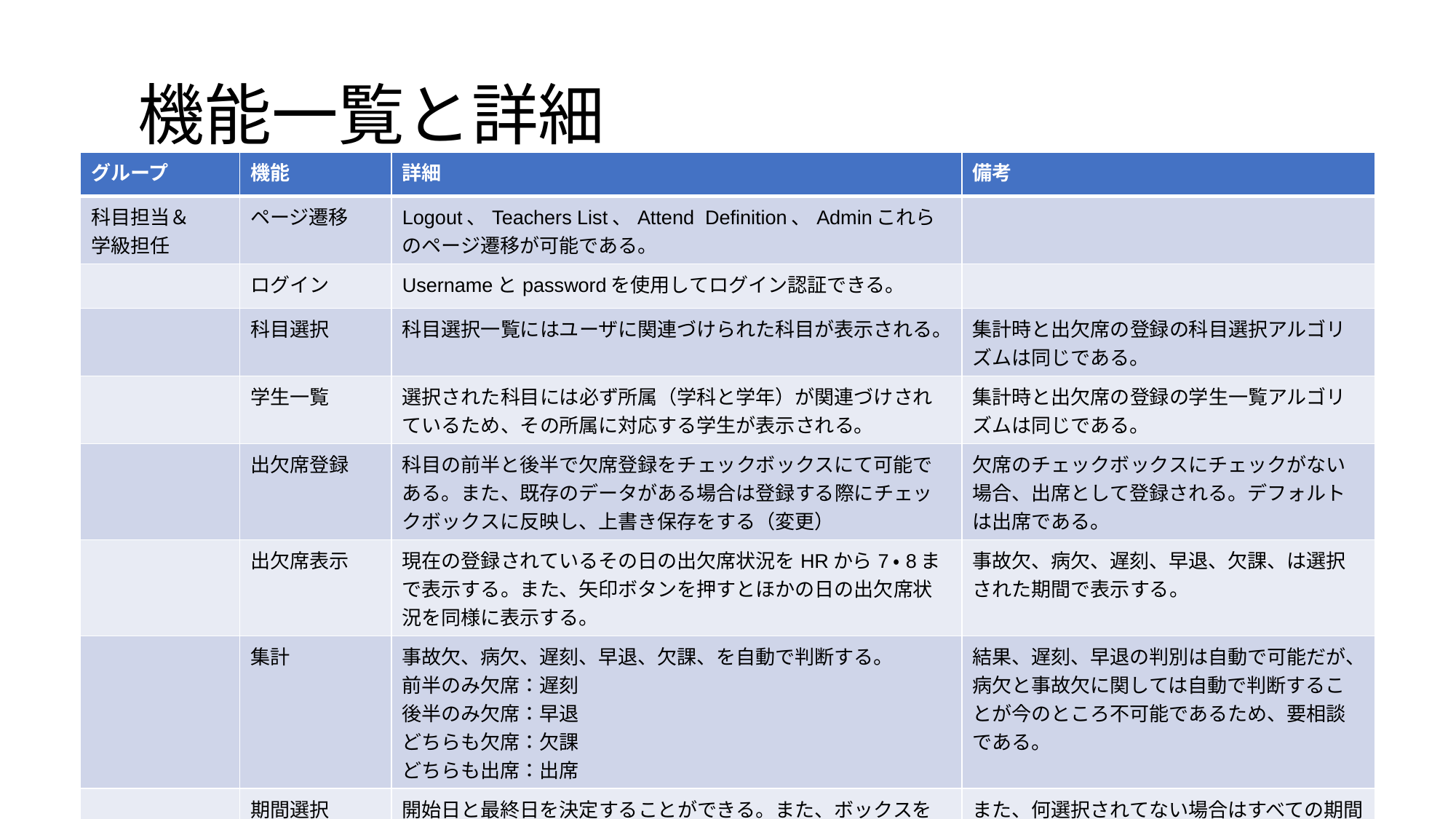

# 機能一覧と詳細
| グループ | 機能 | 詳細 | 備考 |
| --- | --- | --- | --- |
| 科目担当＆ 学級担任 | ページ遷移 | Logout、Teachers List、Attend Definition、Adminこれらのページ遷移が可能である。 |  |
|  | ログイン | Usernameとpasswordを使用してログイン認証できる。 |  |
|  | 科目選択 | 科目選択一覧にはユーザに関連づけられた科目が表示される。 | 集計時と出欠席の登録の科目選択アルゴリズムは同じである。 |
|  | 学生一覧 | 選択された科目には必ず所属（学科と学年）が関連づけされているため、その所属に対応する学生が表示される。 | 集計時と出欠席の登録の学生一覧アルゴリズムは同じである。 |
|  | 出欠席登録 | 科目の前半と後半で欠席登録をチェックボックスにて可能である。また、既存のデータがある場合は登録する際にチェックボックスに反映し、上書き保存をする（変更） | 欠席のチェックボックスにチェックがない場合、出席として登録される。デフォルトは出席である。 |
|  | 出欠席表示 | 現在の登録されているその日の出欠席状況をHRから7・8まで表示する。また、矢印ボタンを押すとほかの日の出欠席状況を同様に表示する。 | 事故欠、病欠、遅刻、早退、欠課、は選択された期間で表示する。 |
|  | 集計 | 事故欠、病欠、遅刻、早退、欠課、を自動で判断する。 前半のみ欠席：遅刻 後半のみ欠席：早退 どちらも欠席：欠課 どちらも出席：出席 | 結果、遅刻、早退の判別は自動で可能だが、病欠と事故欠に関しては自動で判断することが今のところ不可能であるため、要相談である。 |
|  | 期間選択 | 開始日と最終日を決定することができる。また、ボックスを選択するとカレンダーがプルダウンする。 | また、何選択されてない場合はすべての期間で表示する。 |
12